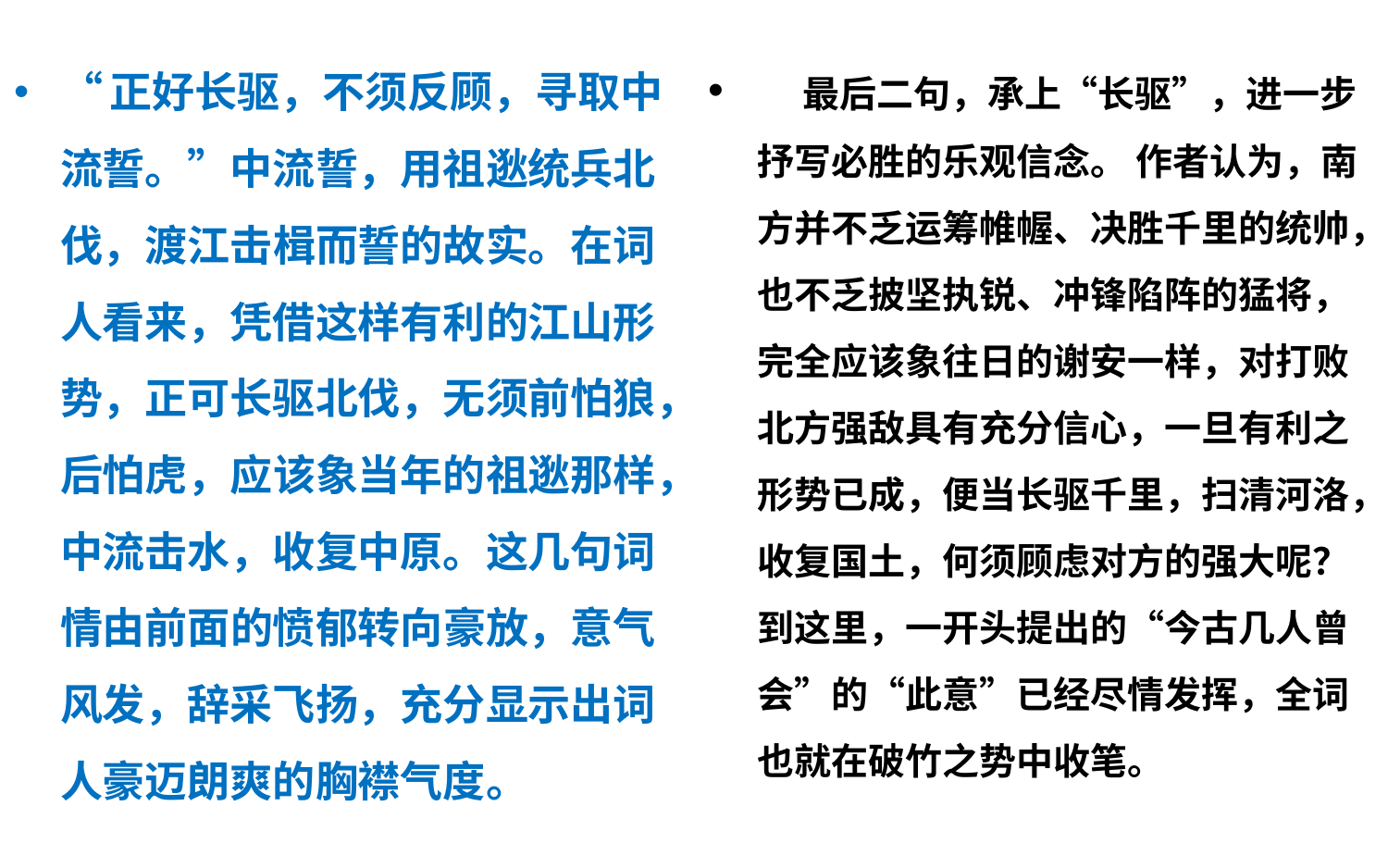

最后二句，承上“长驱”，进一步抒写必胜的乐观信念。 作者认为，南方并不乏运筹帷幄、决胜千里的统帅，也不乏披坚执锐、冲锋陷阵的猛将，完全应该象往日的谢安一样，对打败北方强敌具有充分信心，一旦有利之形势已成，便当长驱千里，扫清河洛，收复国土，何须顾虑对方的强大呢？ 到这里，一开头提出的“今古几人曾会”的“此意”已经尽情发挥，全词也就在破竹之势中收笔。

“正好长驱，不须反顾，寻取中流誓。”中流誓，用祖逖统兵北伐，渡江击楫而誓的故实。在词人看来，凭借这样有利的江山形势，正可长驱北伐，无须前怕狼，后怕虎，应该象当年的祖逖那样，中流击水，收复中原。这几句词情由前面的愤郁转向豪放，意气风发，辞采飞扬，充分显示出词人豪迈朗爽的胸襟气度。